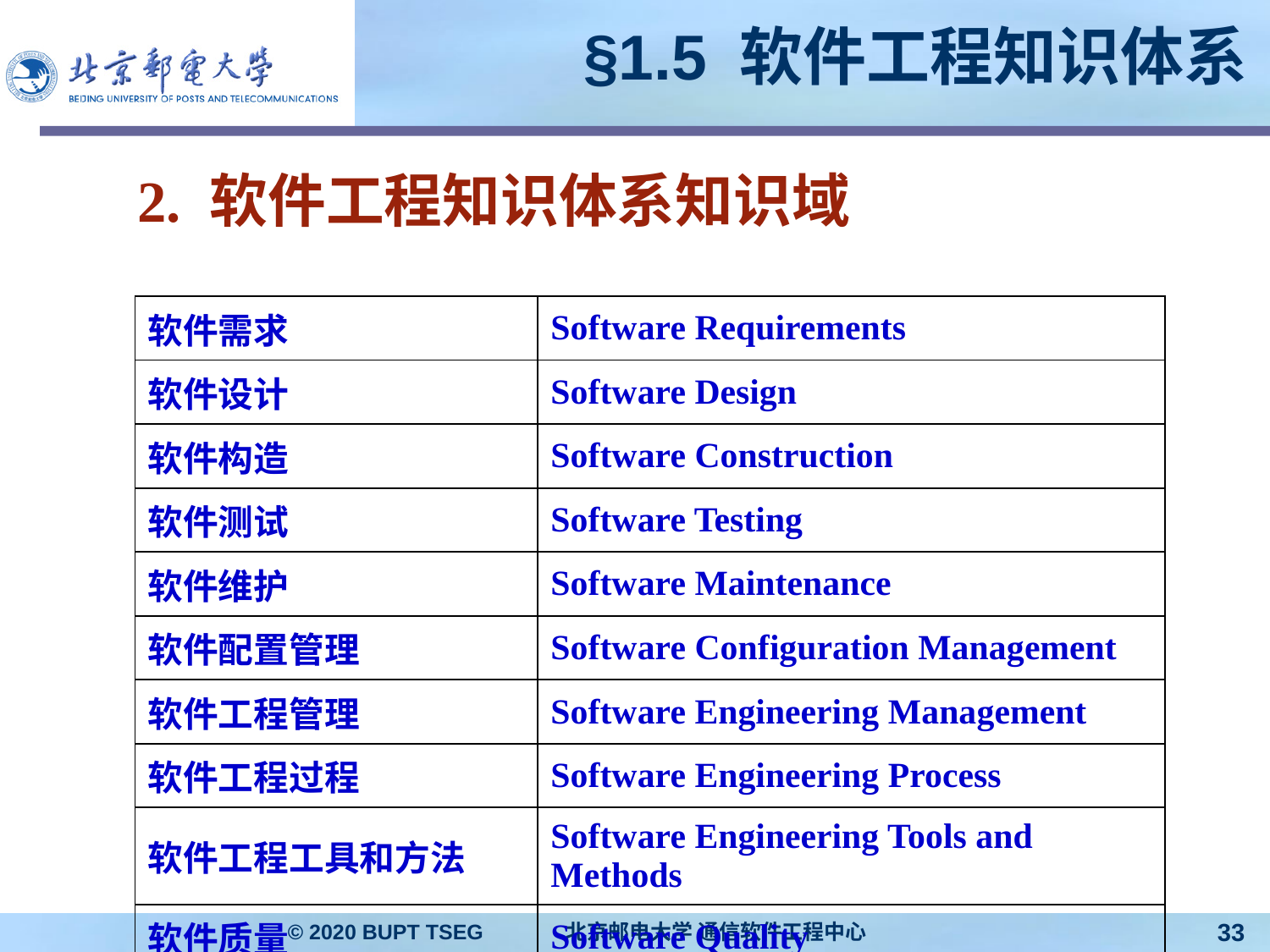

# §1.5 软件工程知识体系
2. 软件工程知识体系知识域
| 软件需求 | Software Requirements |
| --- | --- |
| 软件设计 | Software Design |
| 软件构造 | Software Construction |
| 软件测试 | Software Testing |
| 软件维护 | Software Maintenance |
| 软件配置管理 | Software Configuration Management |
| 软件工程管理 | Software Engineering Management |
| 软件工程过程 | Software Engineering Process |
| 软件工程工具和方法 | Software Engineering Tools and Methods |
| 软件质量 | Software Quality |
© 2020 BUPT TSEG             北京邮电大学 通信软件工程中心